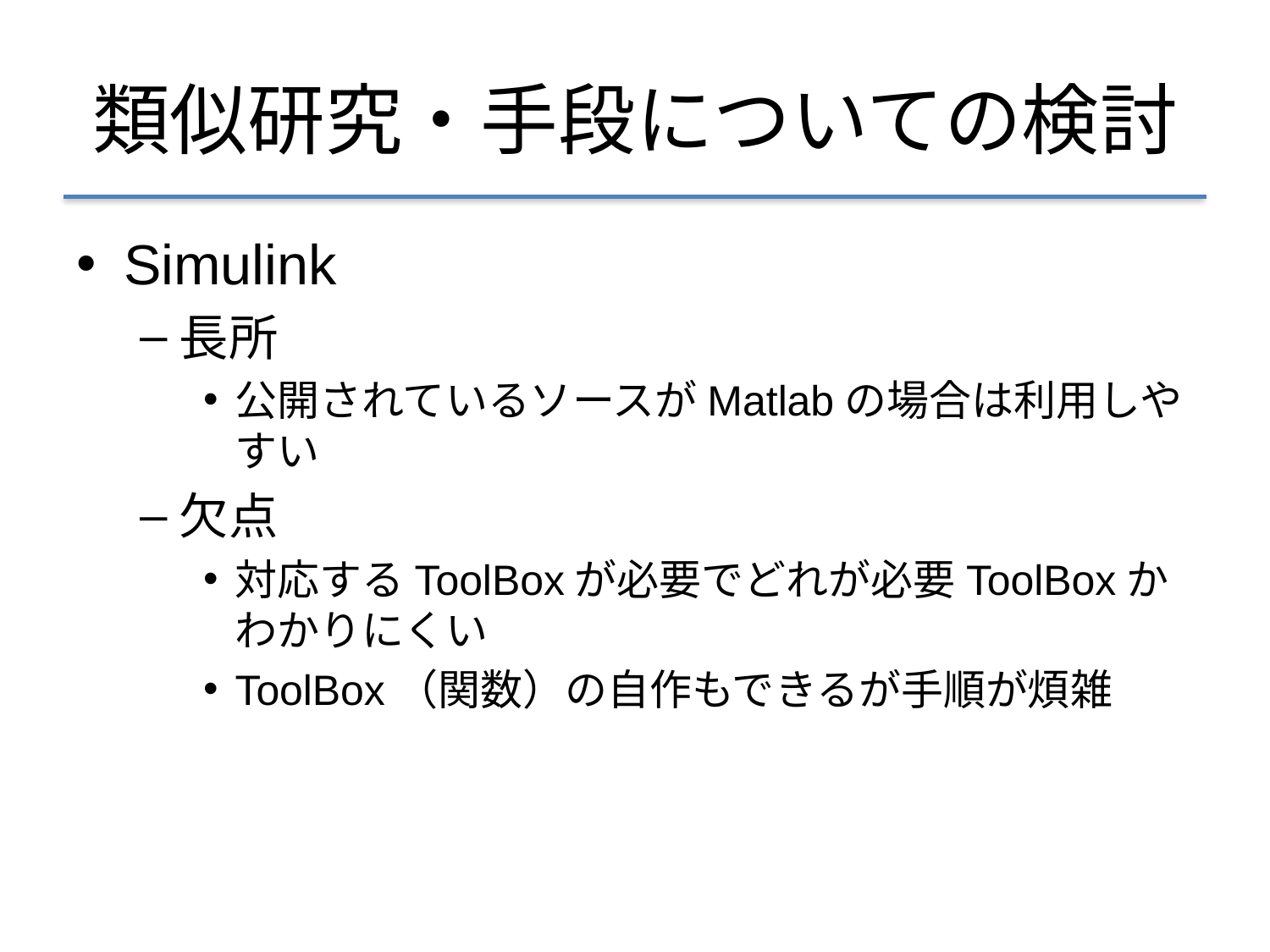

# 類似研究・手段についての検討
Simulink
長所
公開されているソースがMatlabの場合は利用しやすい
欠点
対応するToolBoxが必要でどれが必要ToolBoxかわかりにくい
ToolBox（関数）の自作もできるが手順が煩雑